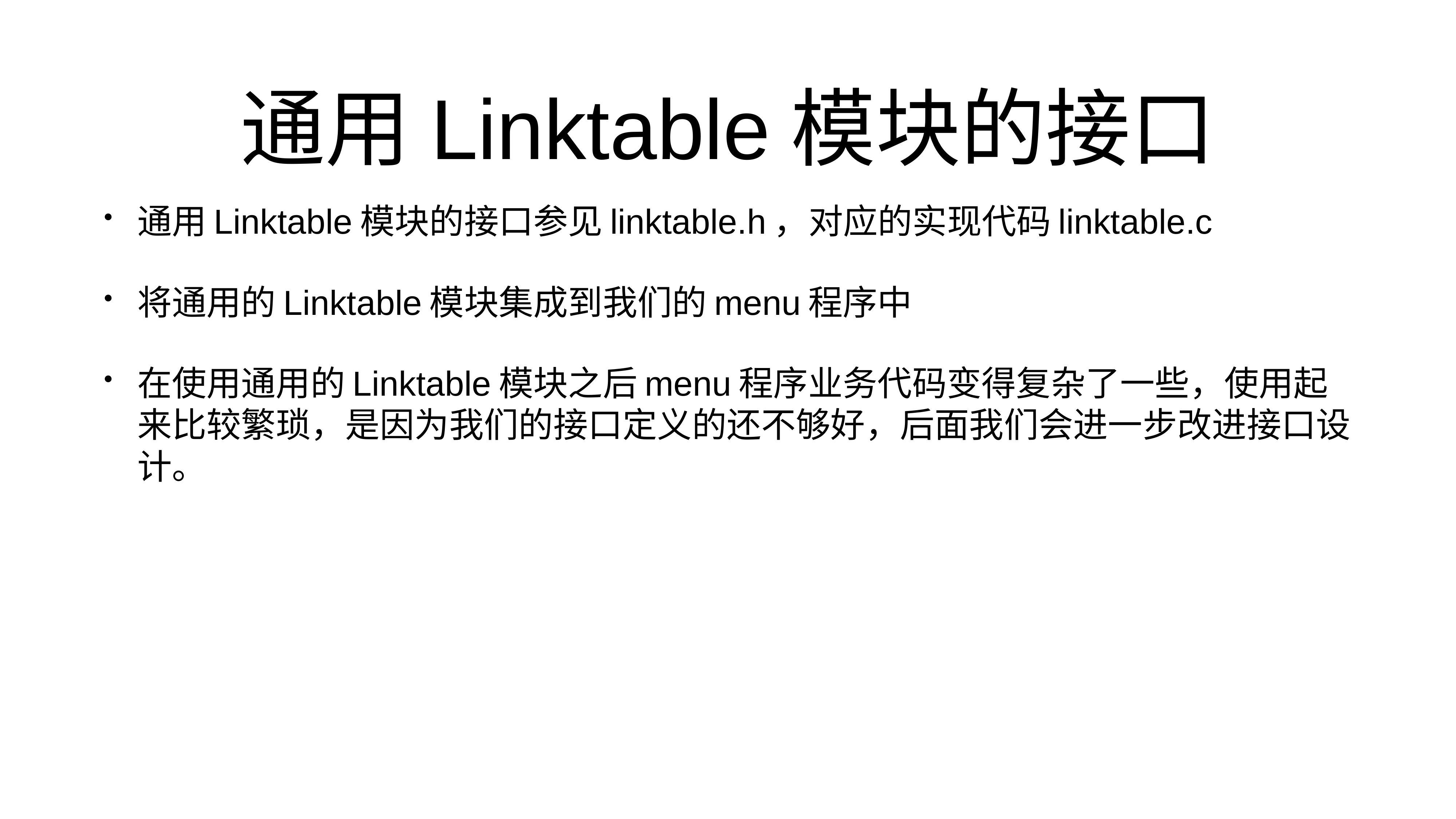

# 通用Linktable模块的接口
通用Linktable模块的接口参见linktable.h，对应的实现代码linktable.c
将通用的Linktable模块集成到我们的menu程序中
在使用通用的Linktable模块之后menu程序业务代码变得复杂了一些，使用起来比较繁琐，是因为我们的接口定义的还不够好，后面我们会进一步改进接口设计。